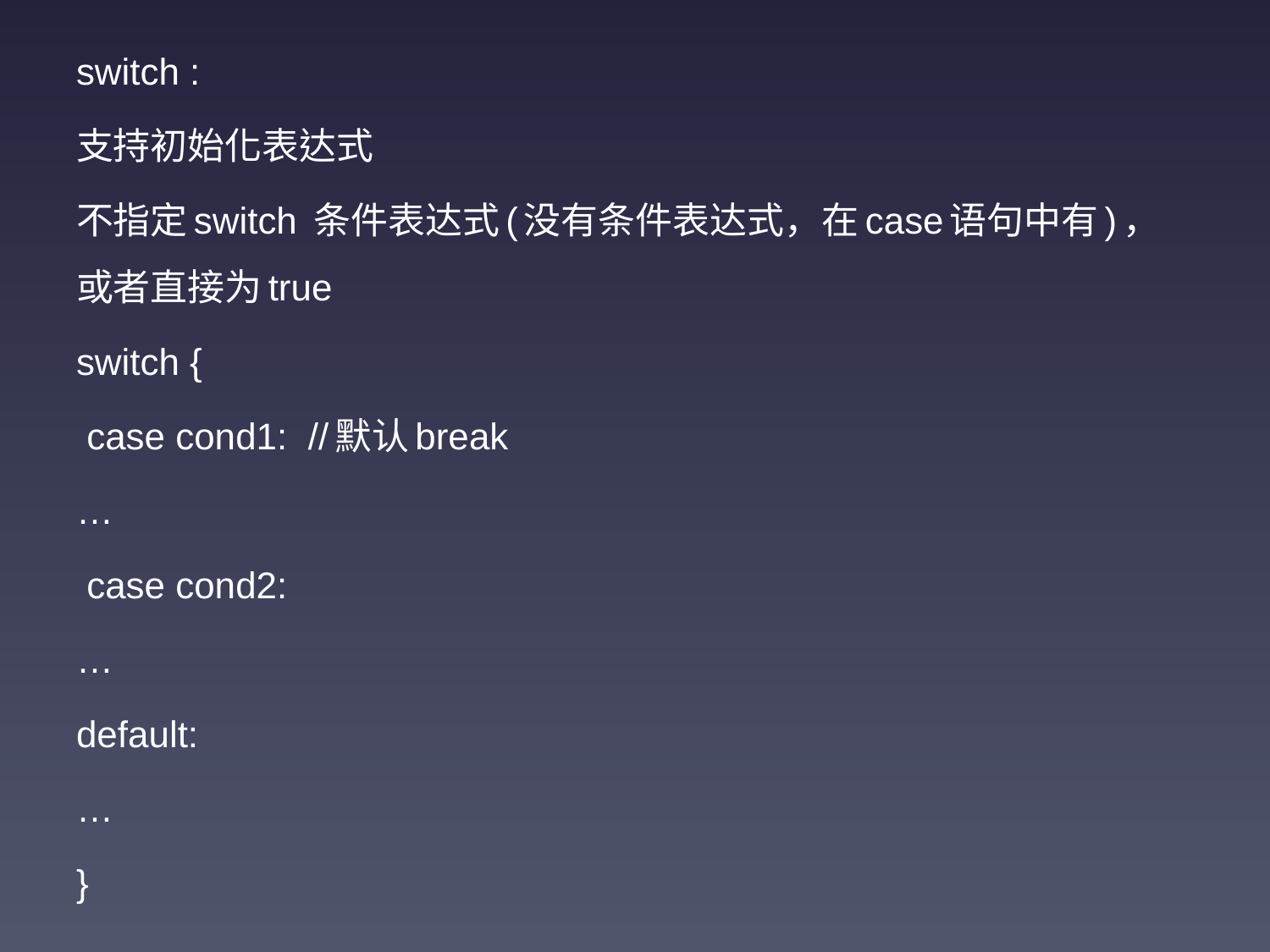

switch :
支持初始化表达式
不指定switch 条件表达式(没有条件表达式，在case语句中有)，或者直接为true
switch {
 case cond1:  //默认break
…
 case cond2:
…
default:
…
}